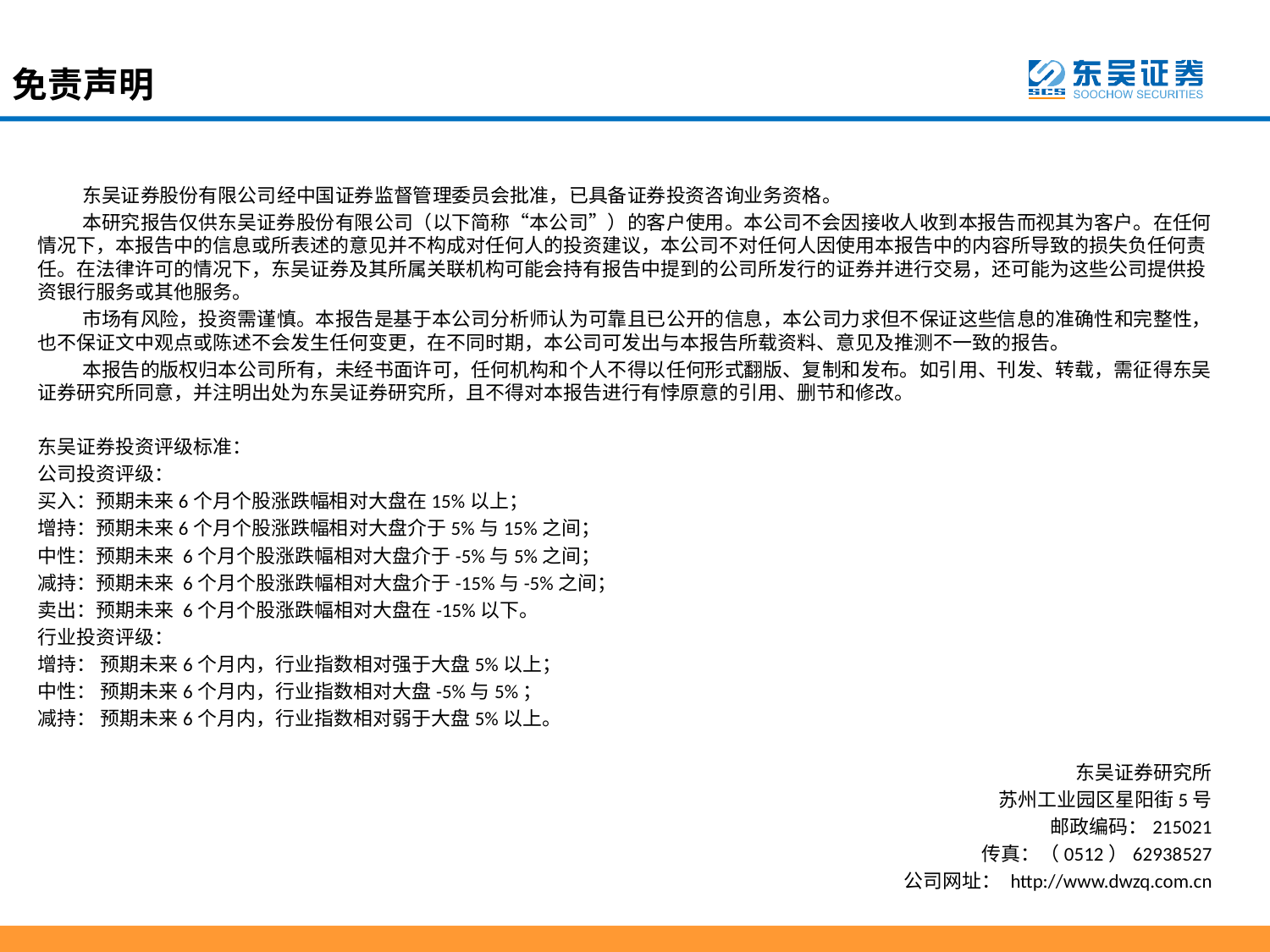

# 免责声明
         东吴证券股份有限公司经中国证券监督管理委员会批准，已具备证券投资咨询业务资格。
         本研究报告仅供东吴证券股份有限公司（以下简称“本公司”）的客户使用。本公司不会因接收人收到本报告而视其为客户。在任何情况下，本报告中的信息或所表述的意见并不构成对任何人的投资建议，本公司不对任何人因使用本报告中的内容所导致的损失负任何责任。在法律许可的情况下，东吴证券及其所属关联机构可能会持有报告中提到的公司所发行的证券并进行交易，还可能为这些公司提供投资银行服务或其他服务。
         市场有风险，投资需谨慎。本报告是基于本公司分析师认为可靠且已公开的信息，本公司力求但不保证这些信息的准确性和完整性，也不保证文中观点或陈述不会发生任何变更，在不同时期，本公司可发出与本报告所载资料、意见及推测不一致的报告。
         本报告的版权归本公司所有，未经书面许可，任何机构和个人不得以任何形式翻版、复制和发布。如引用、刊发、转载，需征得东吴证券研究所同意，并注明出处为东吴证券研究所，且不得对本报告进行有悖原意的引用、删节和修改。

东吴证券投资评级标准：
公司投资评级：
买入：预期未来6个月个股涨跌幅相对大盘在15%以上；
增持：预期未来6个月个股涨跌幅相对大盘介于5%与15%之间；
中性：预期未来 6个月个股涨跌幅相对大盘介于-5%与5%之间；
减持：预期未来 6个月个股涨跌幅相对大盘介于-15%与-5%之间；
卖出：预期未来 6个月个股涨跌幅相对大盘在-15%以下。
行业投资评级：
增持： 预期未来6个月内，行业指数相对强于大盘5%以上；
中性： 预期未来6个月内，行业指数相对大盘-5%与5%；
减持： 预期未来6个月内，行业指数相对弱于大盘5%以上。

东吴证券研究所
苏州工业园区星阳街5号
邮政编码：215021
传真：（0512）62938527
公司网址： http://www.dwzq.com.cn